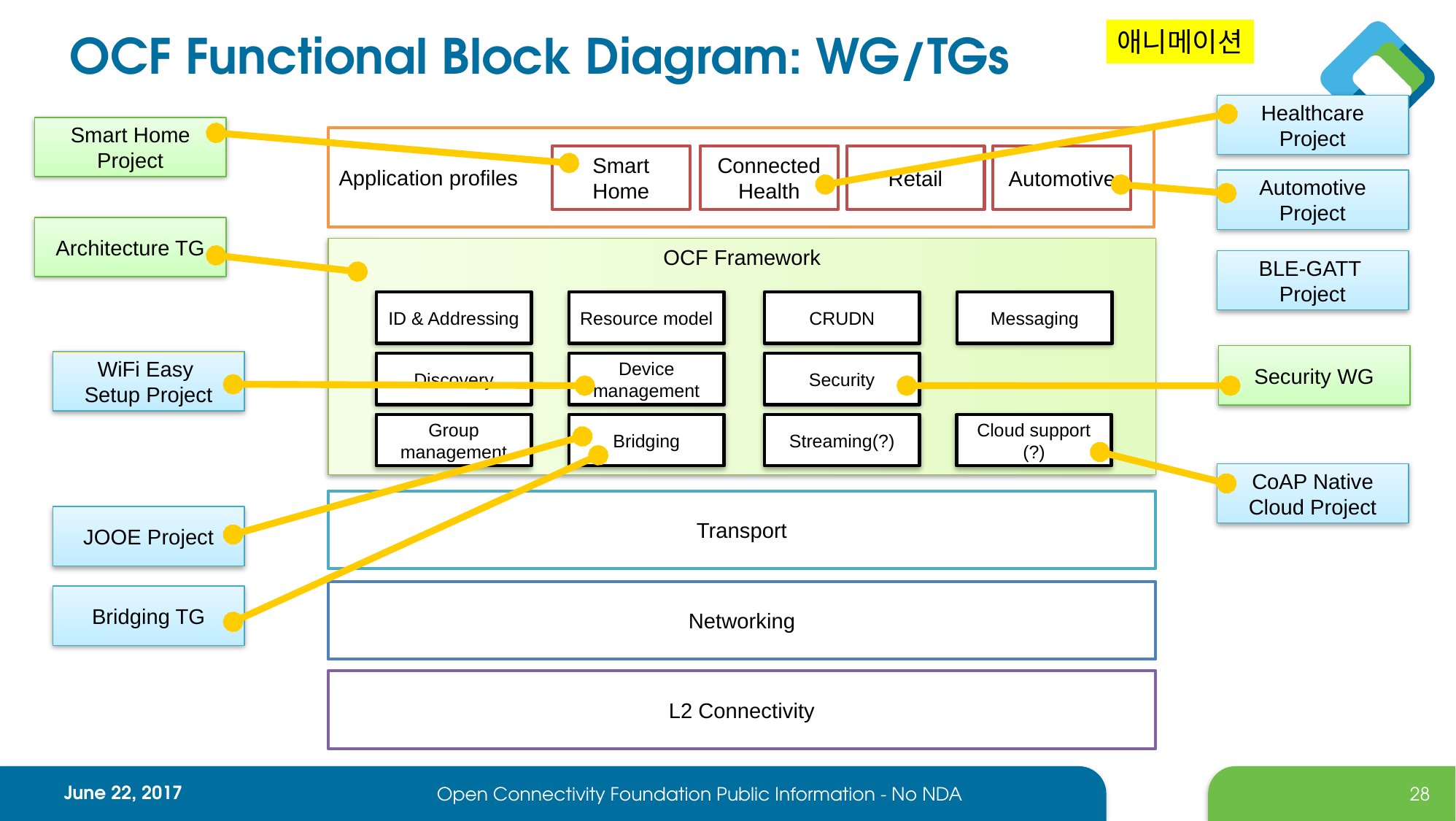

OCF Framework
# OCF Functional Block Diagram: WG/TGs
애니메이션
Healthcare Project

Smart Home Project
Application profiles

Smart Home
Connected Health
Retail
Automotive
Automotive Project

Architecture TG
BLE-GATT
Project

ID & Addressing
Resource model
CRUDN
Messaging
Security WG
WiFi Easy
Setup Project
Discovery
Device management
Security

Group management
Bridging
Streaming(?)
Cloud support (?)

CoAP Native Cloud Project
Transport
JOOE Project
Networking
Bridging TG
L2 Connectivity
June 22, 2017
Open Connectivity Foundation Public Information - No NDA
28